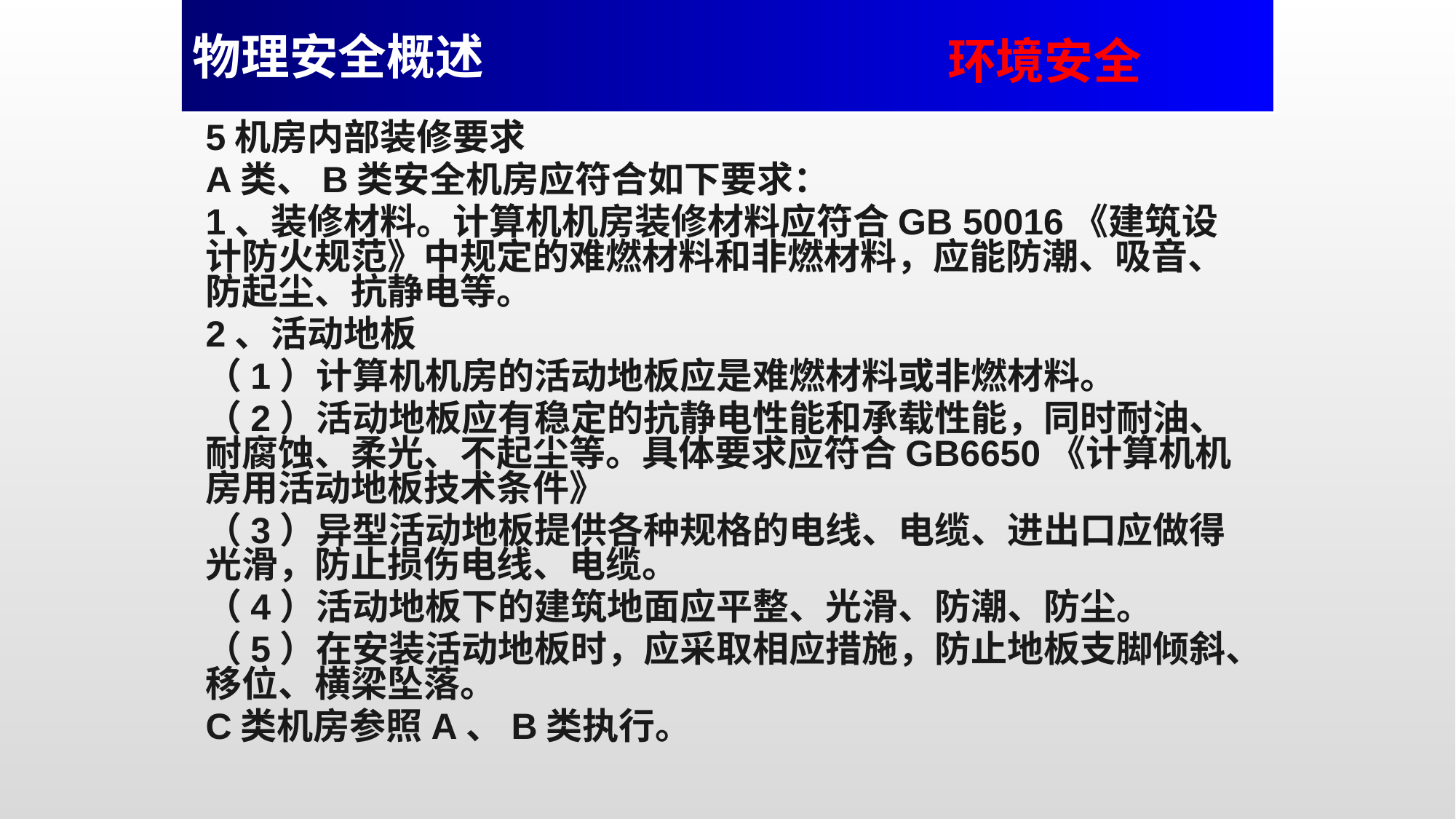

物理安全概述
环境安全
5机房内部装修要求
A类、B类安全机房应符合如下要求：
1、装修材料。计算机机房装修材料应符合GB 50016《建筑设计防火规范》中规定的难燃材料和非燃材料，应能防潮、吸音、防起尘、抗静电等。
2、活动地板
（1）计算机机房的活动地板应是难燃材料或非燃材料。
（2）活动地板应有稳定的抗静电性能和承载性能，同时耐油、耐腐蚀、柔光、不起尘等。具体要求应符合GB6650《计算机机房用活动地板技术条件》
（3）异型活动地板提供各种规格的电线、电缆、进出口应做得光滑，防止损伤电线、电缆。
（4）活动地板下的建筑地面应平整、光滑、防潮、防尘。
（5）在安装活动地板时，应采取相应措施，防止地板支脚倾斜、移位、横梁坠落。
C类机房参照A、B类执行。